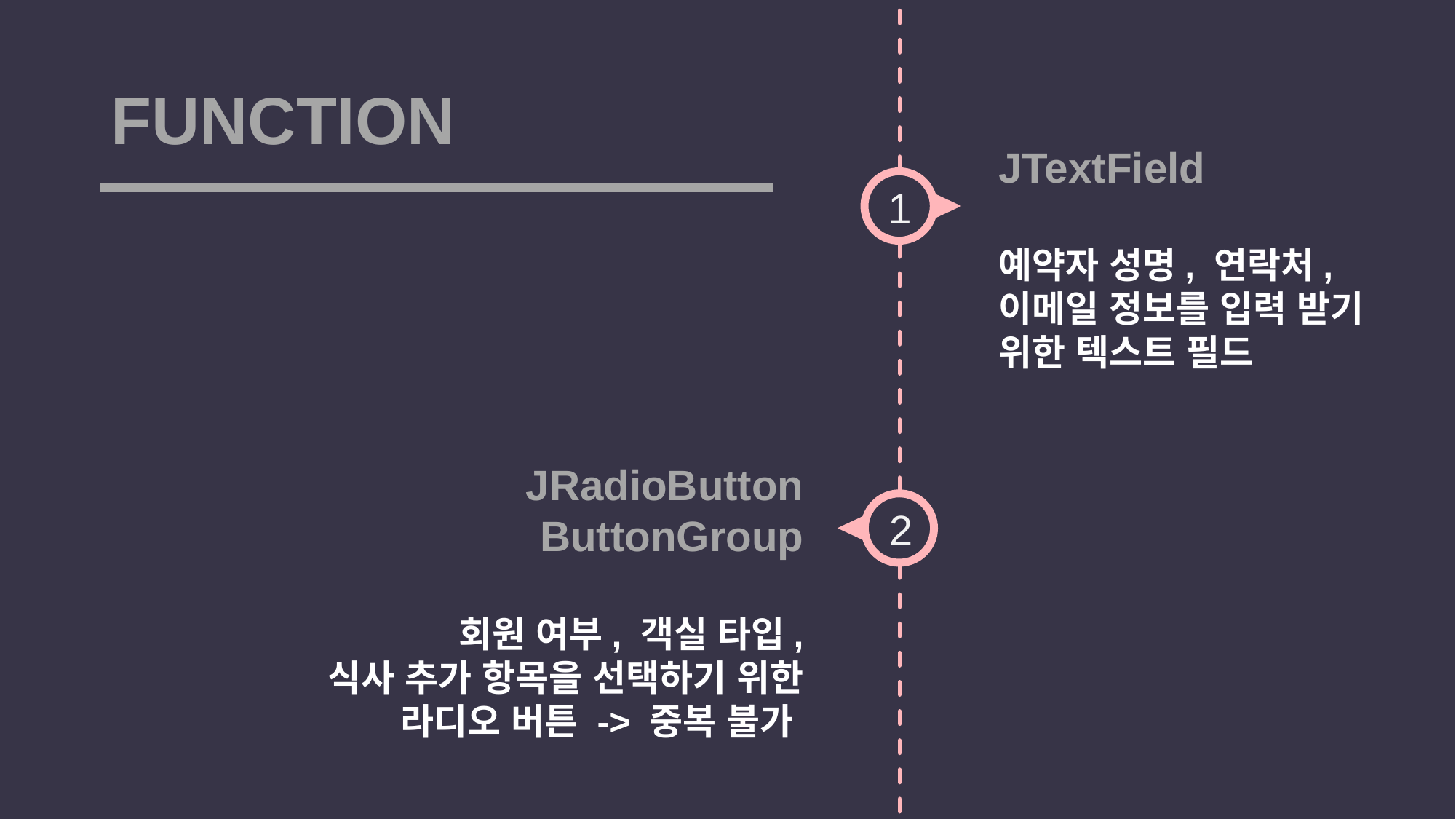

# FUNCTION
JTextField

예약자 성명, 연락처,
이메일 정보를 입력 받기 위한 텍스트 필드

1

JRadioButton
ButtonGroup

회원 여부, 객실 타입,
식사 추가 항목을 선택하기 위한 라디오 버튼 -> 중복 불가

2